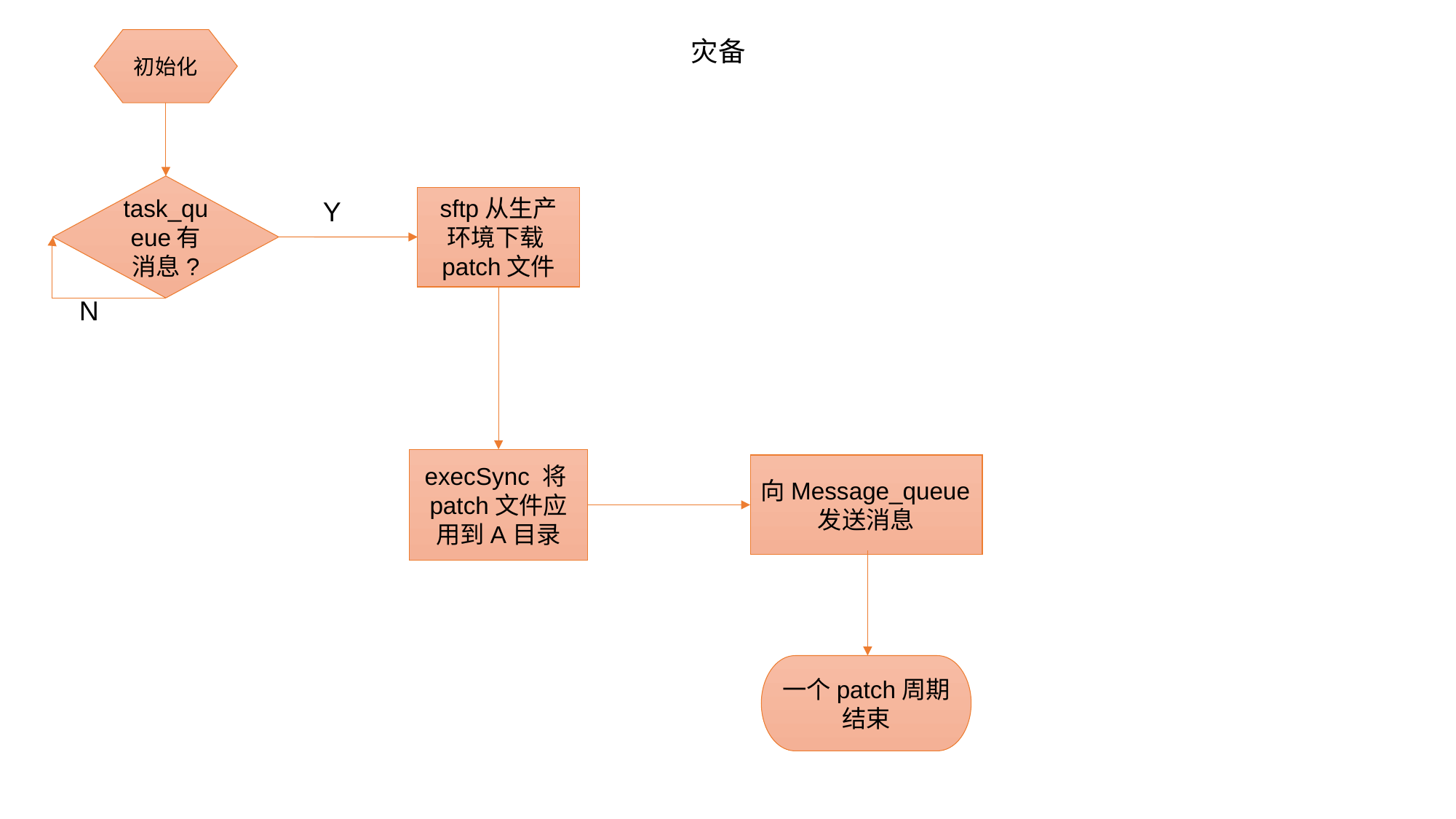

灾备
初始化
task_queue有消息?
sftp从生产环境下载patch文件
Y
N
execSync 将patch文件应用到A目录
向Message_queue发送消息
一个patch周期结束